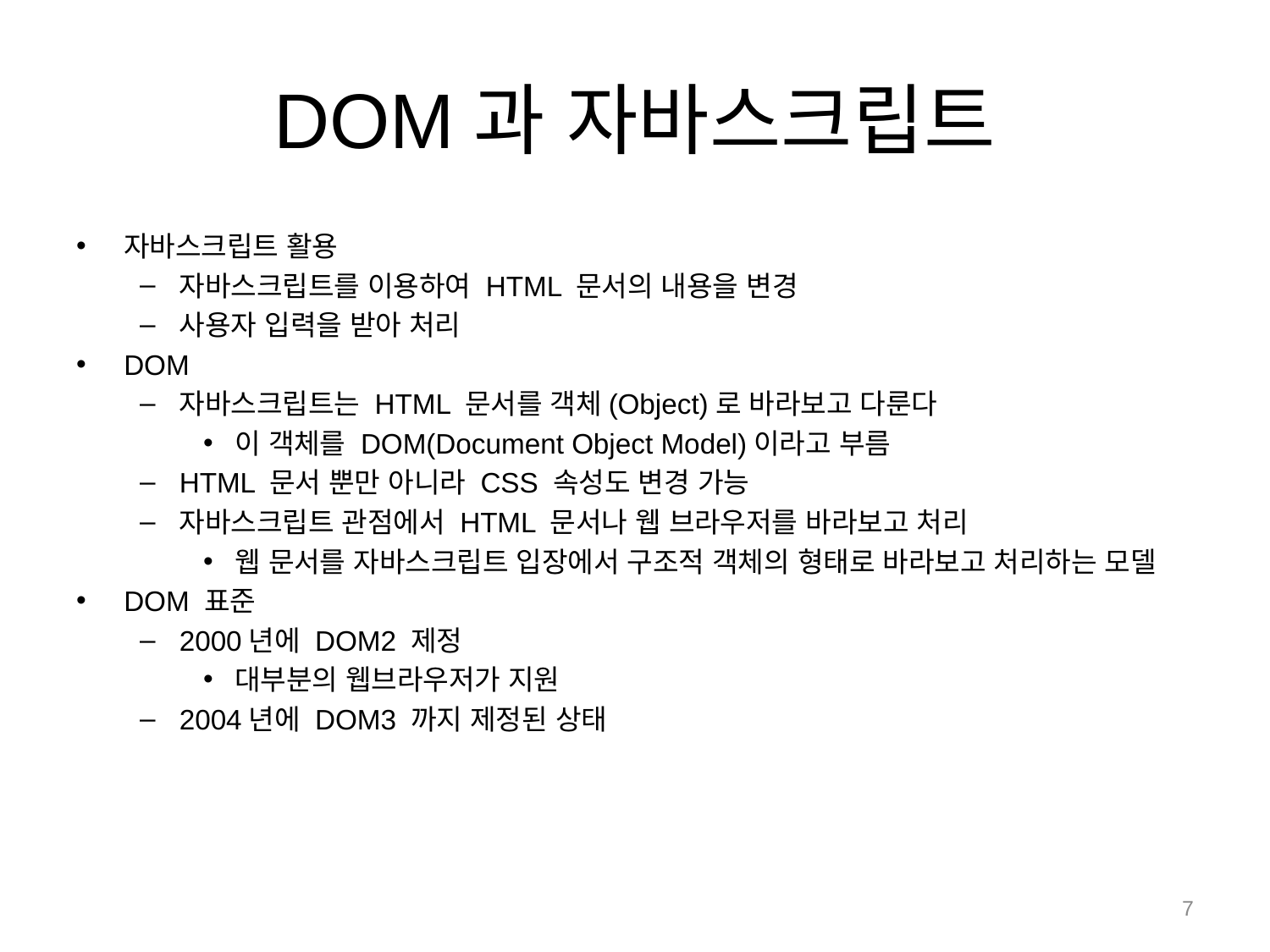

# DOM과 자바스크립트
자바스크립트 활용
자바스크립트를 이용하여 HTML 문서의 내용을 변경
사용자 입력을 받아 처리
DOM
자바스크립트는 HTML 문서를 객체(Object)로 바라보고 다룬다
이 객체를 DOM(Document Object Model)이라고 부름
HTML 문서 뿐만 아니라 CSS 속성도 변경 가능
자바스크립트 관점에서 HTML 문서나 웹 브라우저를 바라보고 처리
웹 문서를 자바스크립트 입장에서 구조적 객체의 형태로 바라보고 처리하는 모델
DOM 표준
2000년에 DOM2 제정
대부분의 웹브라우저가 지원
2004년에 DOM3 까지 제정된 상태
7